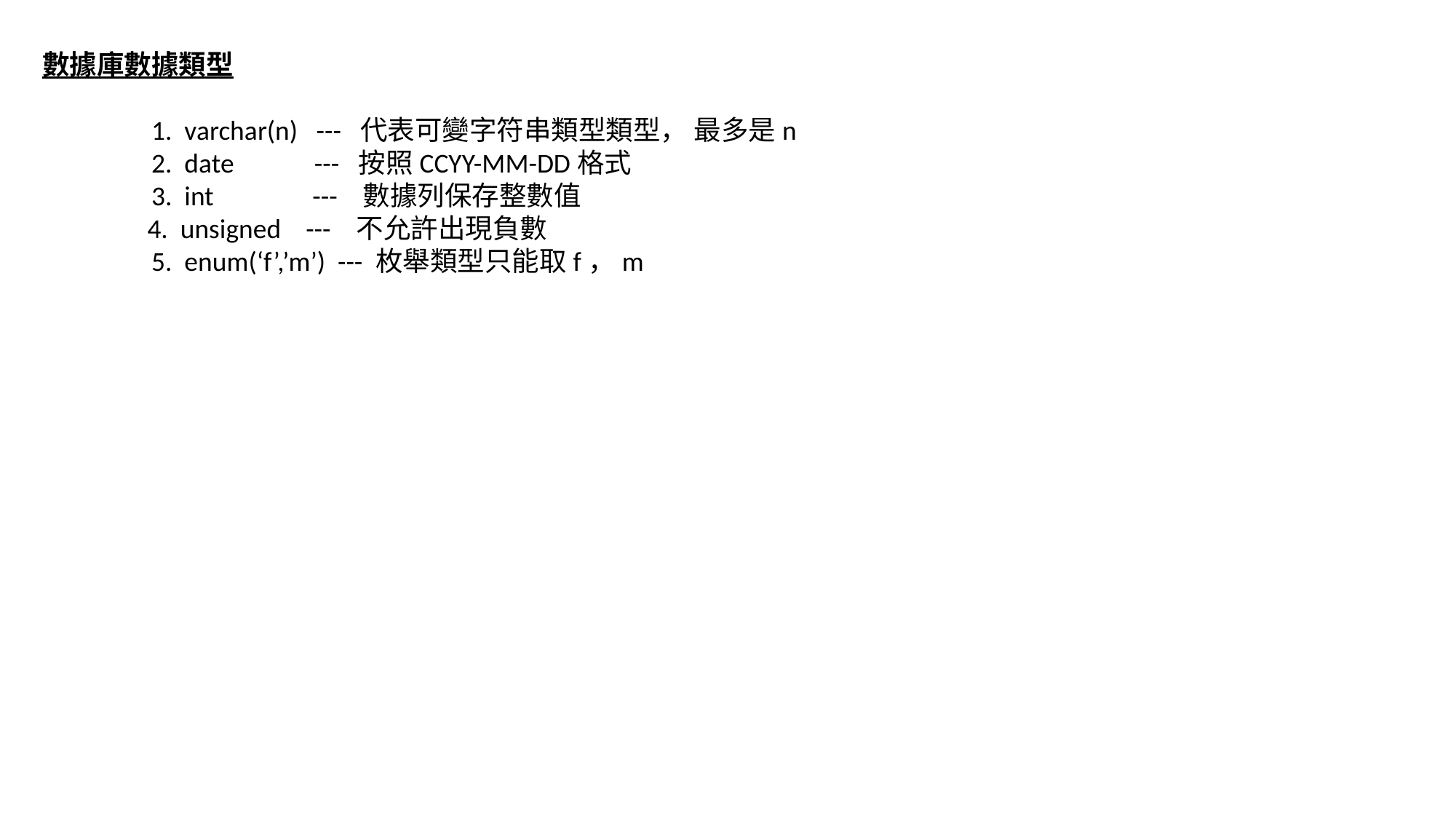

數據庫數據類型

	1.  varchar(n)   ---  代表可變字符串類型類型， 最多是n
	2.  date             ---  按照CCYY-MM-DD格式
	3.  int                ---   數據列保存整數值
                 4.  unsigned    ---   不允許出現負數
	5.  enum(‘f’,’m’)  --- 枚舉類型只能取f，m